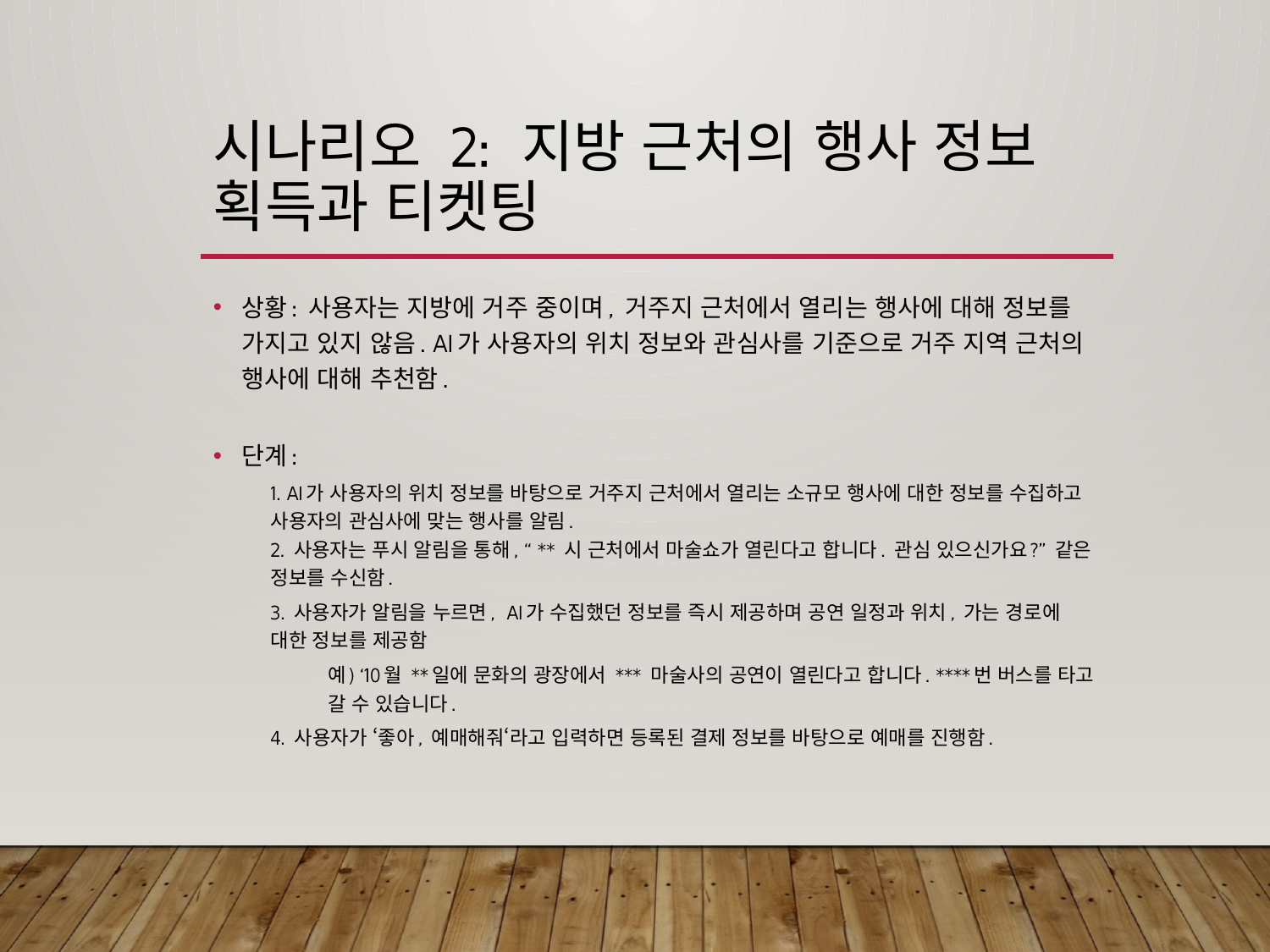

# 시나리오 2: 지방 근처의 행사 정보 획득과 티켓팅
상황: 사용자는 지방에 거주 중이며, 거주지 근처에서 열리는 행사에 대해 정보를 가지고 있지 않음. AI가 사용자의 위치 정보와 관심사를 기준으로 거주 지역 근처의 행사에 대해 추천함.
단계:
1. AI가 사용자의 위치 정보를 바탕으로 거주지 근처에서 열리는 소규모 행사에 대한 정보를 수집하고 사용자의 관심사에 맞는 행사를 알림.
2. 사용자는 푸시 알림을 통해, “ ** 시 근처에서 마술쇼가 열린다고 합니다. 관심 있으신가요?” 같은 정보를 수신함.
3. 사용자가 알림을 누르면,  AI가 수집했던 정보를 즉시 제공하며 공연 일정과 위치, 가는 경로에 대한 정보를 제공함
예) ‘10월 **일에 문화의 광장에서 *** 마술사의 공연이 열린다고 합니다. ****번 버스를 타고 갈 수 있습니다.
4. 사용자가 ‘좋아, 예매해줘‘라고 입력하면 등록된 결제 정보를 바탕으로 예매를 진행함.